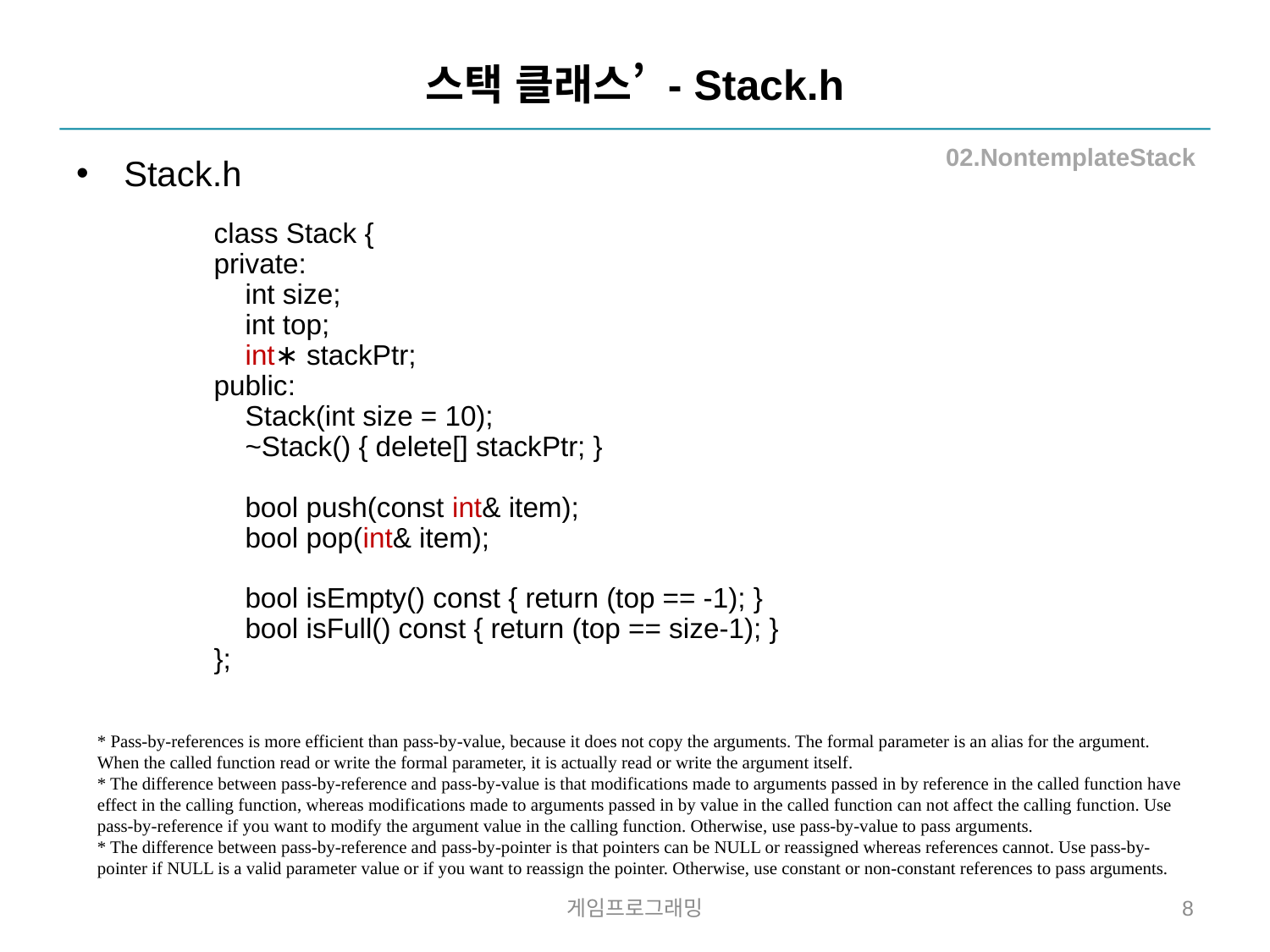

# 스택 클래스’ - Stack.h
02.NontemplateStack
Stack.h
class Stack {
private:
    int size;
    int top;
    int∗ stackPtr;
public:
    Stack(int size = 10);
    ~Stack() { delete[] stackPtr; }

    bool push(const int& item);
    bool pop(int& item);

    bool isEmpty() const { return (top == -1); }
    bool isFull() const { return (top == size-1); }
};
* Pass-by-references is more efficient than pass-by-value, because it does not copy the arguments. The formal parameter is an alias for the argument. When the called function read or write the formal parameter, it is actually read or write the argument itself.
* The difference between pass-by-reference and pass-by-value is that modifications made to arguments passed in by reference in the called function have effect in the calling function, whereas modifications made to arguments passed in by value in the called function can not affect the calling function. Use pass-by-reference if you want to modify the argument value in the calling function. Otherwise, use pass-by-value to pass arguments.
* The difference between pass-by-reference and pass-by-pointer is that pointers can be NULL or reassigned whereas references cannot. Use pass-by-pointer if NULL is a valid parameter value or if you want to reassign the pointer. Otherwise, use constant or non-constant references to pass arguments.
게임프로그래밍
8